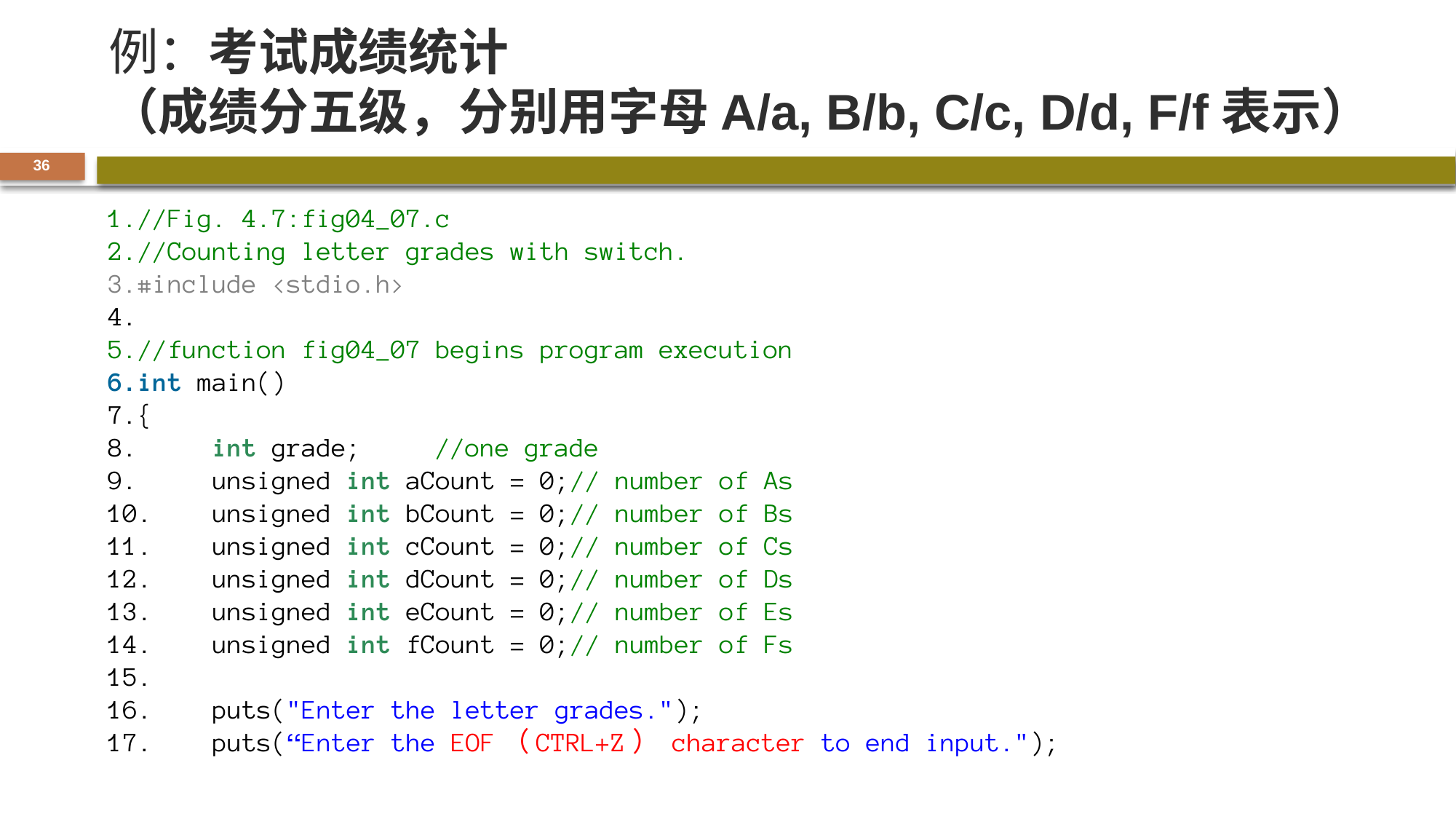

# 例：考试成绩统计 （成绩分五级，分别用字母A/a, B/b, C/c, D/d, F/f表示）
36
//Fig. 4.7:fig04_07.c
//Counting letter grades with switch.
#include <stdio.h>

//function fig04_07 begins program execution
int main()
{
     int grade;	//one grade
     unsigned int aCount = 0;// number of As
    unsigned int bCount = 0;// number of Bs
    unsigned int cCount = 0;// number of Cs
    unsigned int dCount = 0;// number of Ds
    unsigned int eCount = 0;// number of Es
    unsigned int fCount = 0;// number of Fs

    puts("Enter the letter grades.");
    puts(“Enter the EOF（CTRL+Z） character to end input.");